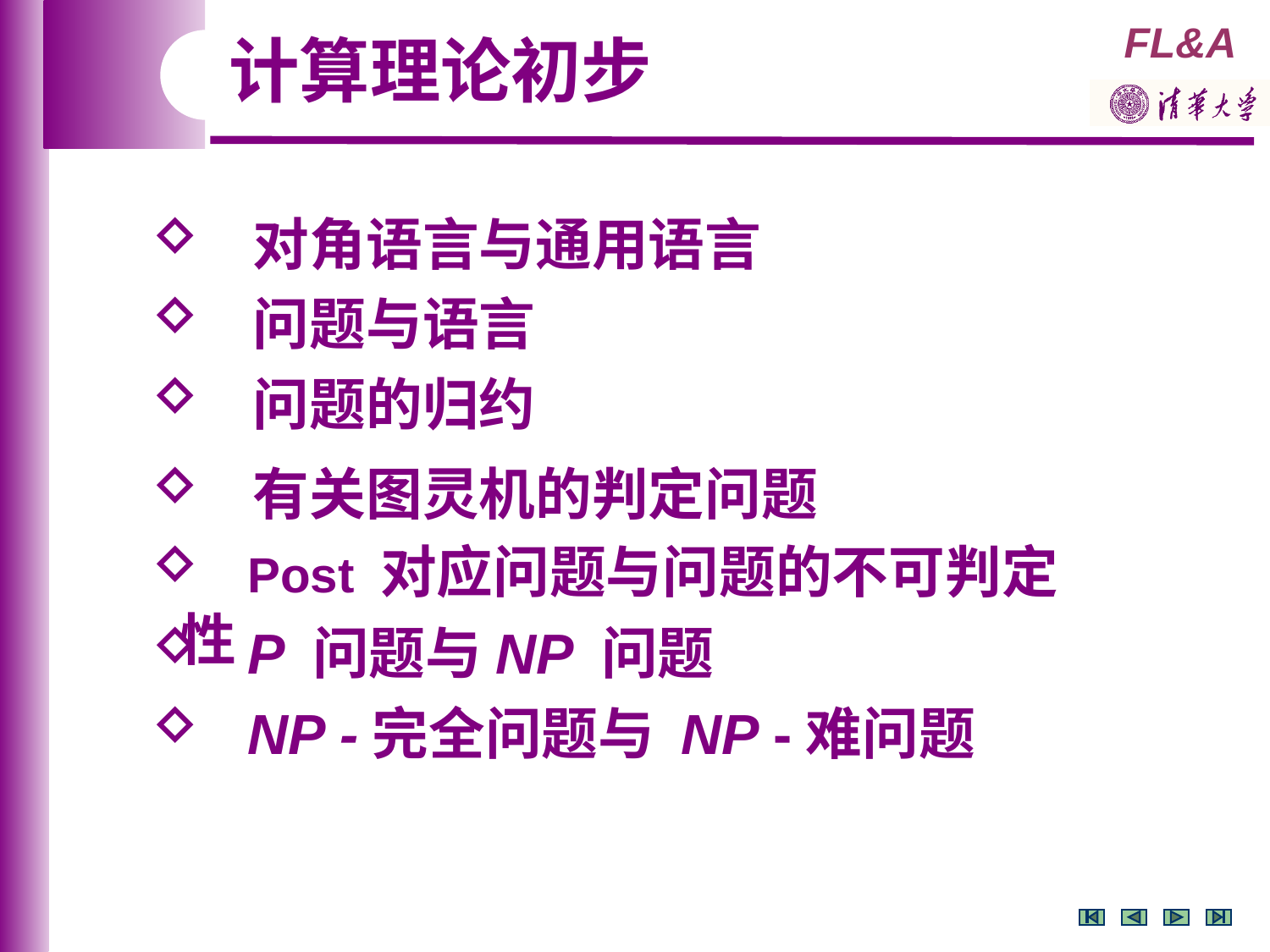

计算理论初步
   对角语言与通用语言
   问题与语言
   问题的归约
   有关图灵机的判定问题
   Post 对应问题与问题的不可判定性
   P 问题与NP 问题
   NP -完全问题与 NP -难问题